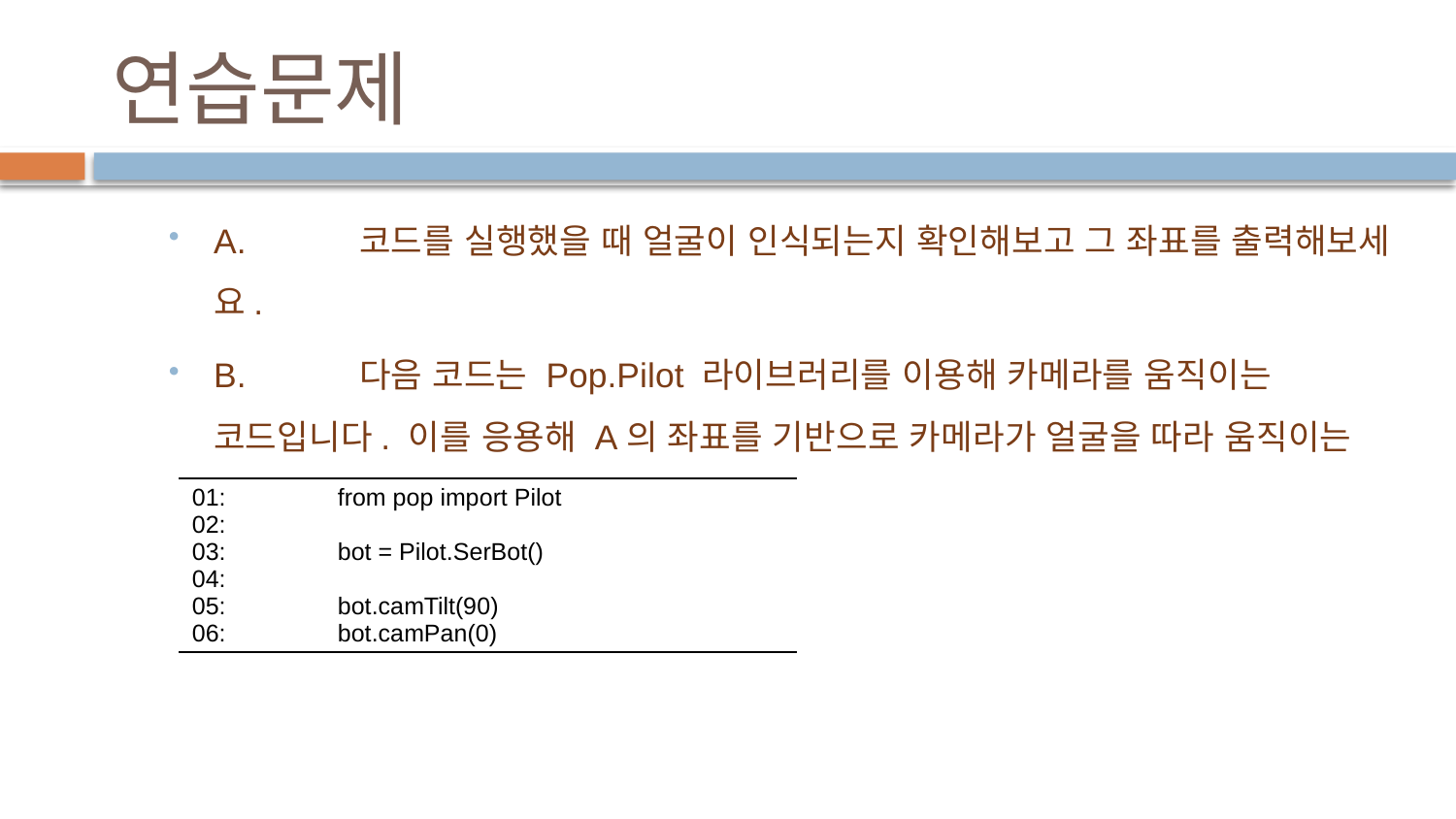

# 연습문제
A.	코드를 실행했을 때 얼굴이 인식되는지 확인해보고 그 좌표를 출력해보세요.
B.	다음 코드는 Pop.Pilot 라이브러리를 이용해 카메라를 움직이는 코드입니다. 이를 응용해 A의 좌표를 기반으로 카메라가 얼굴을 따라 움직이는 코드를 작성해보세요.
| 01: from pop import Pilot 02: 03: bot = Pilot.SerBot() 04: 05: bot.camTilt(90) 06: bot.camPan(0) |
| --- |